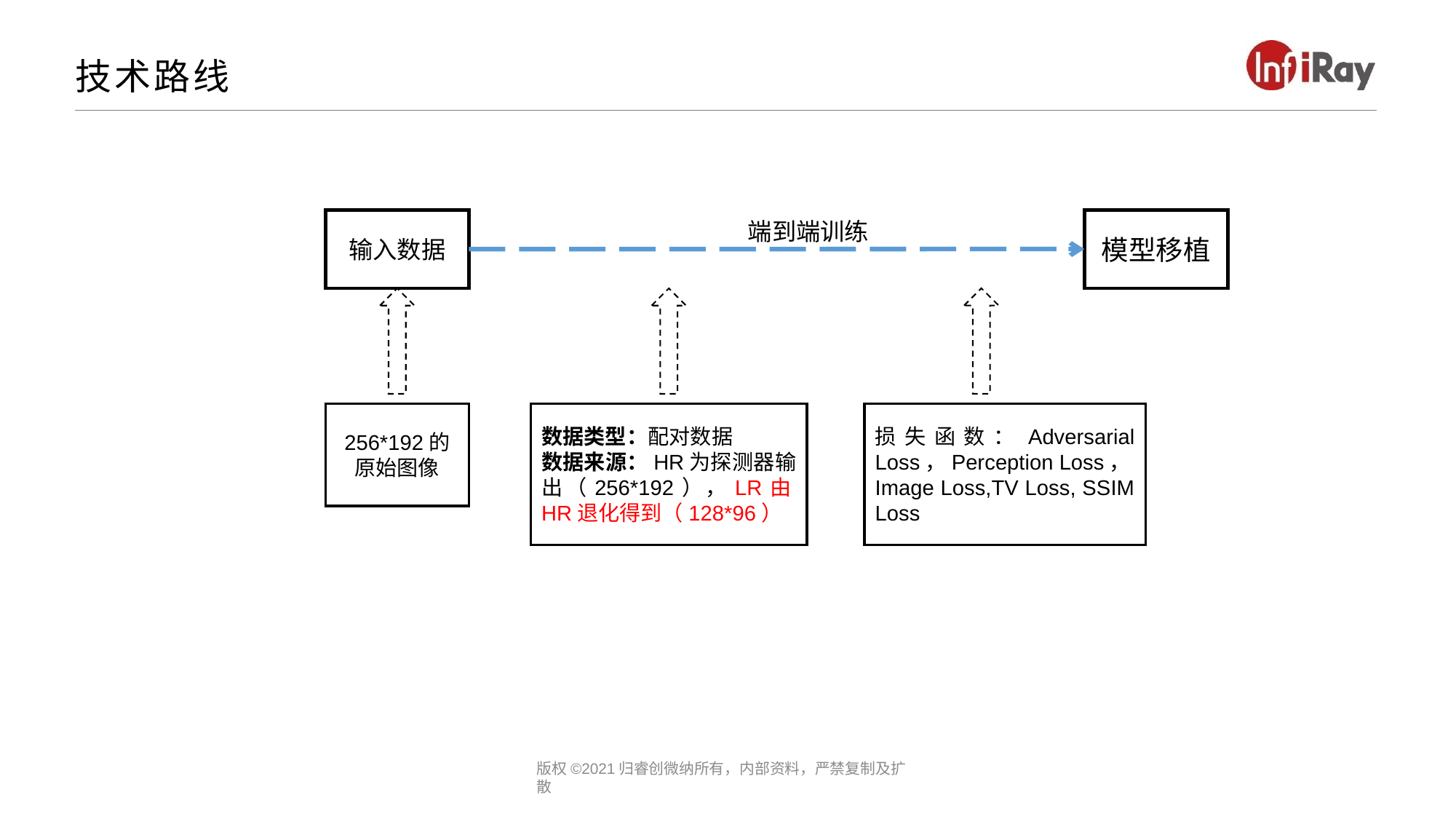

# 技术路线
输入数据
端到端训练
模型移植

256*192的原始图像
数据类型：配对数据
数据来源：HR为探测器输出（256*192），LR由HR退化得到（128*96）
损失函数：Adversarial Loss，Perception Loss，Image Loss,TV Loss, SSIM Loss

5